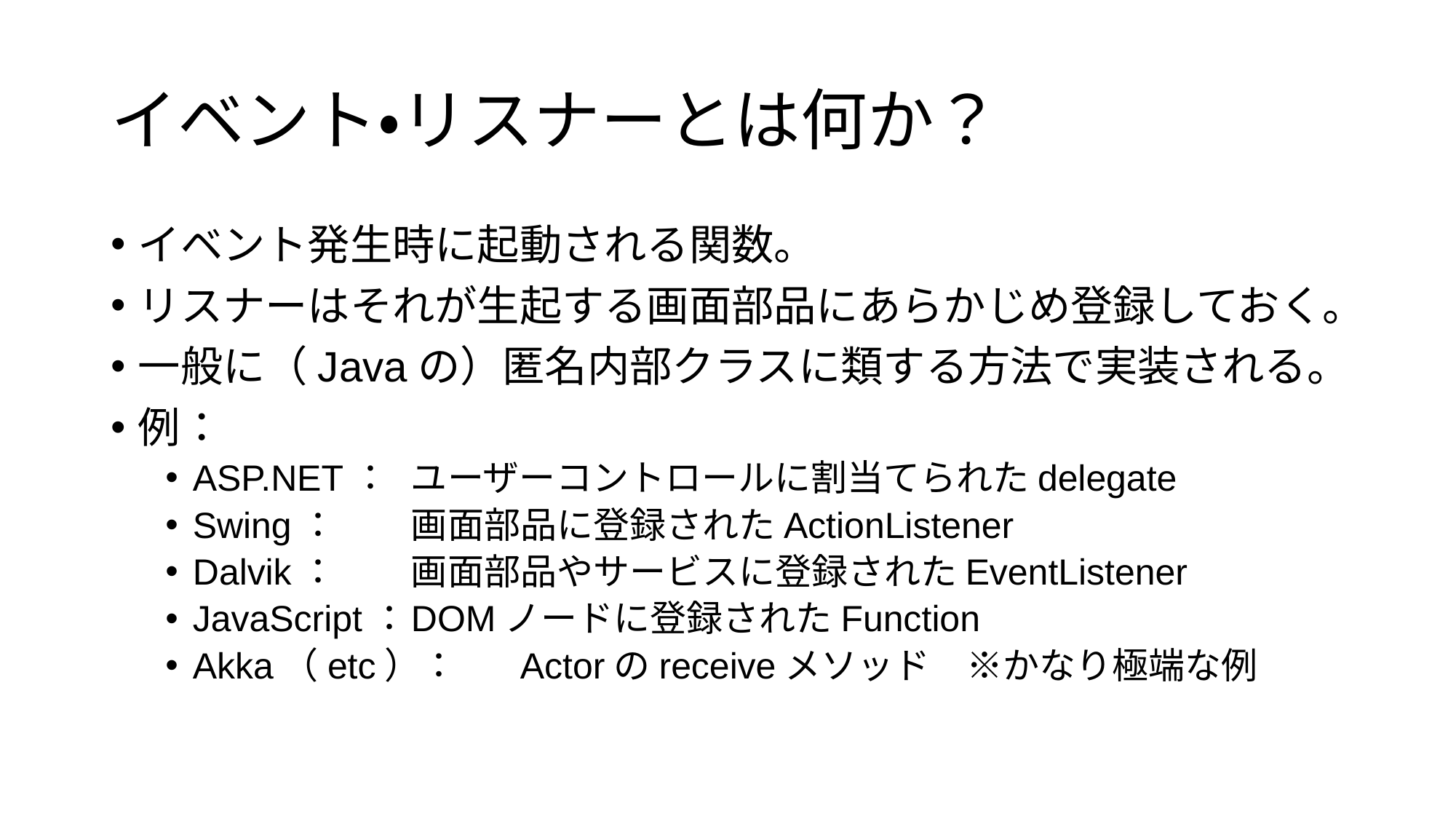

# イベント・リスナーとは何か？
イベント発生時に起動される関数。
リスナーはそれが生起する画面部品にあらかじめ登録しておく。
一般に（Javaの）匿名内部クラスに類する方法で実装される。
例：
ASP.NET：	ユーザーコントロールに割当てられたdelegate
Swing：	画面部品に登録されたActionListener
Dalvik：	画面部品やサービスに登録されたEventListener
JavaScript：	DOMノードに登録されたFunction
Akka（etc）：	Actorのreceiveメソッド　※かなり極端な例